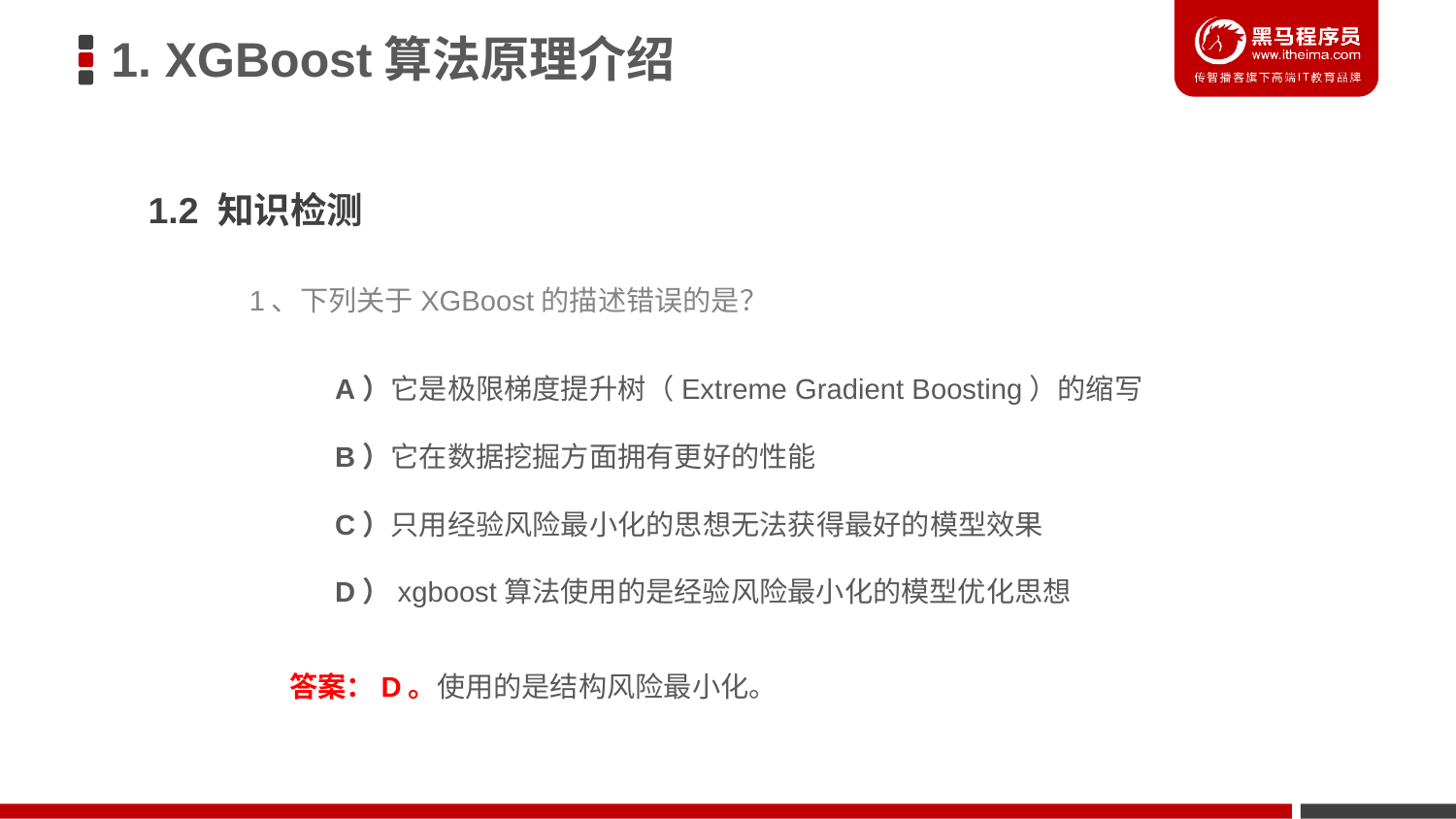

1. XGBoost算法原理介绍
1.2 知识检测
1、下列关于XGBoost的描述错误的是？
A）它是极限梯度提升树（Extreme Gradient Boosting）的缩写

B）它在数据挖掘方面拥有更好的性能

C）只用经验风险最小化的思想无法获得最好的模型效果

D）xgboost算法使用的是经验风险最小化的模型优化思想
答案：D。使用的是结构风险最小化。